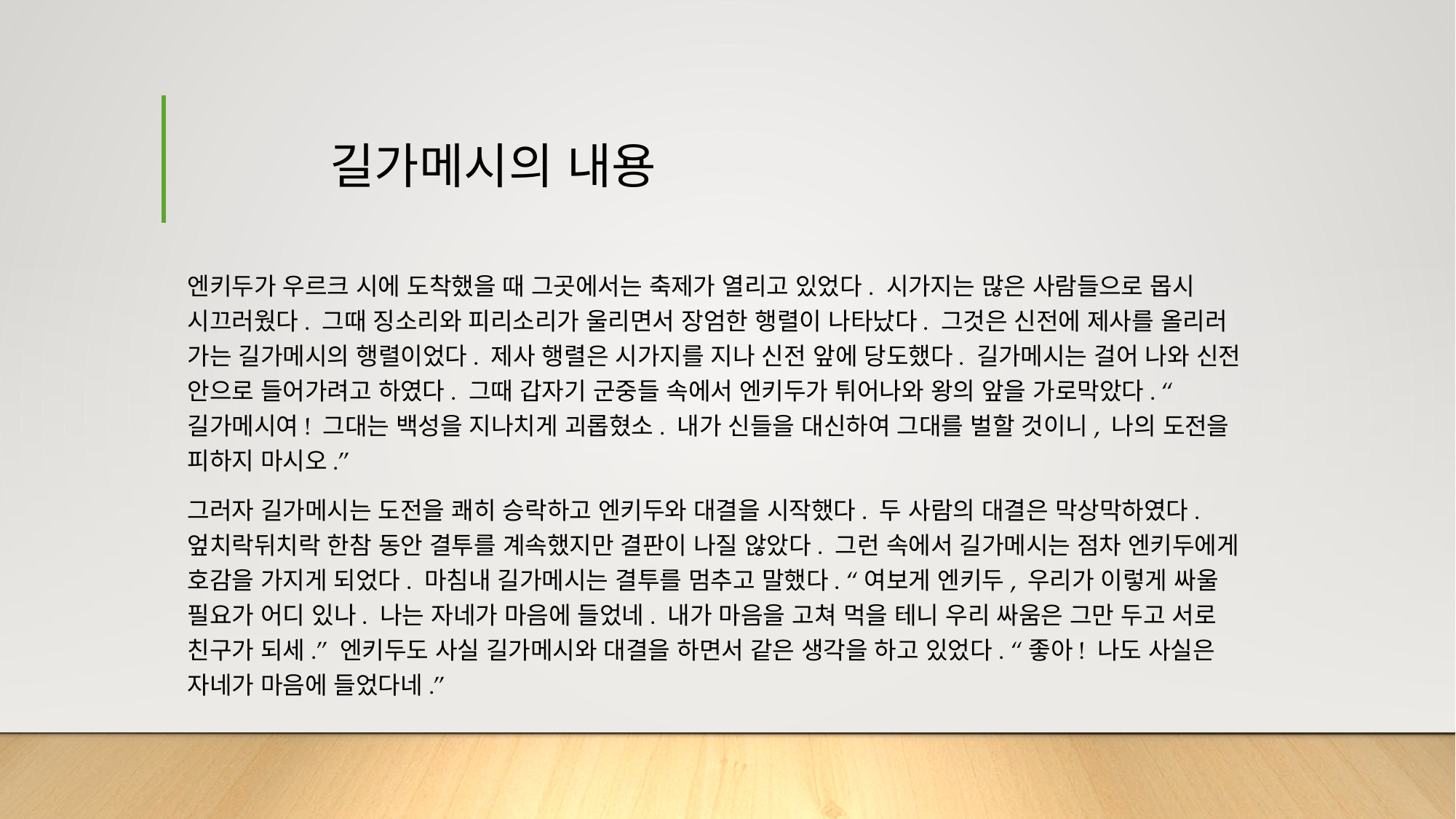

# 길가메시의 내용
엔키두가 우르크 시에 도착했을 때 그곳에서는 축제가 열리고 있었다. 시가지는 많은 사람들으로 몹시 시끄러웠다. 그때 징소리와 피리소리가 울리면서 장엄한 행렬이 나타났다. 그것은 신전에 제사를 올리러 가는 길가메시의 행렬이었다. 제사 행렬은 시가지를 지나 신전 앞에 당도했다. 길가메시는 걸어 나와 신전 안으로 들어가려고 하였다. 그때 갑자기 군중들 속에서 엔키두가 튀어나와 왕의 앞을 가로막았다. “길가메시여! 그대는 백성을 지나치게 괴롭혔소. 내가 신들을 대신하여 그대를 벌할 것이니, 나의 도전을 피하지 마시오.”
그러자 길가메시는 도전을 쾌히 승락하고 엔키두와 대결을 시작했다. 두 사람의 대결은 막상막하였다. 엎치락뒤치락 한참 동안 결투를 계속했지만 결판이 나질 않았다. 그런 속에서 길가메시는 점차 엔키두에게 호감을 가지게 되었다. 마침내 길가메시는 결투를 멈추고 말했다. “여보게 엔키두, 우리가 이렇게 싸울 필요가 어디 있나. 나는 자네가 마음에 들었네. 내가 마음을 고쳐 먹을 테니 우리 싸움은 그만 두고 서로 친구가 되세.” 엔키두도 사실 길가메시와 대결을 하면서 같은 생각을 하고 있었다. “좋아! 나도 사실은 자네가 마음에 들었다네.”